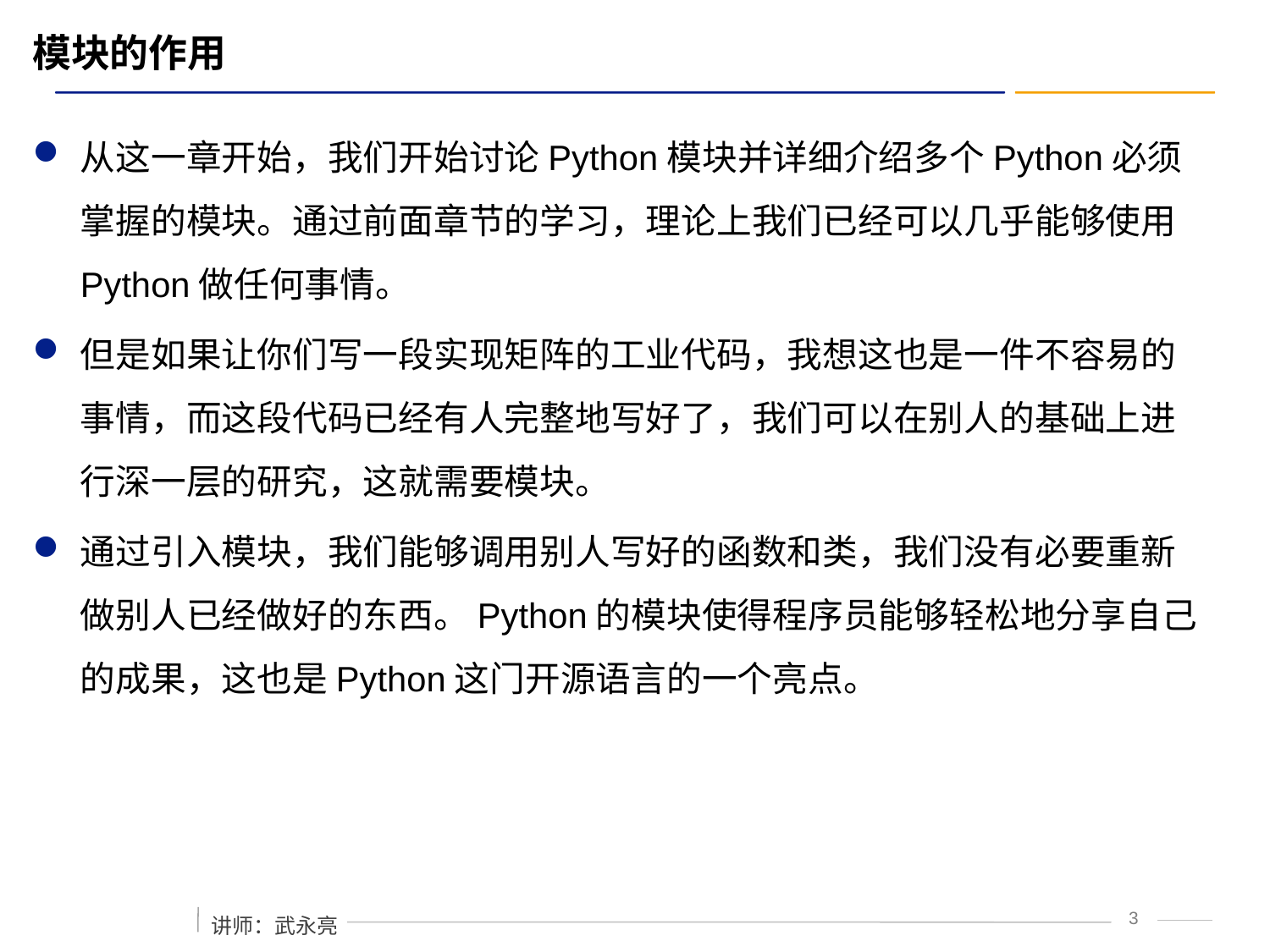

# 模块的作用
从这一章开始，我们开始讨论Python模块并详细介绍多个Python必须掌握的模块。通过前面章节的学习，理论上我们已经可以几乎能够使用Python做任何事情。
但是如果让你们写一段实现矩阵的工业代码，我想这也是一件不容易的事情，而这段代码已经有人完整地写好了，我们可以在别人的基础上进行深一层的研究，这就需要模块。
通过引入模块，我们能够调用别人写好的函数和类，我们没有必要重新做别人已经做好的东西。Python的模块使得程序员能够轻松地分享自己的成果，这也是Python这门开源语言的一个亮点。